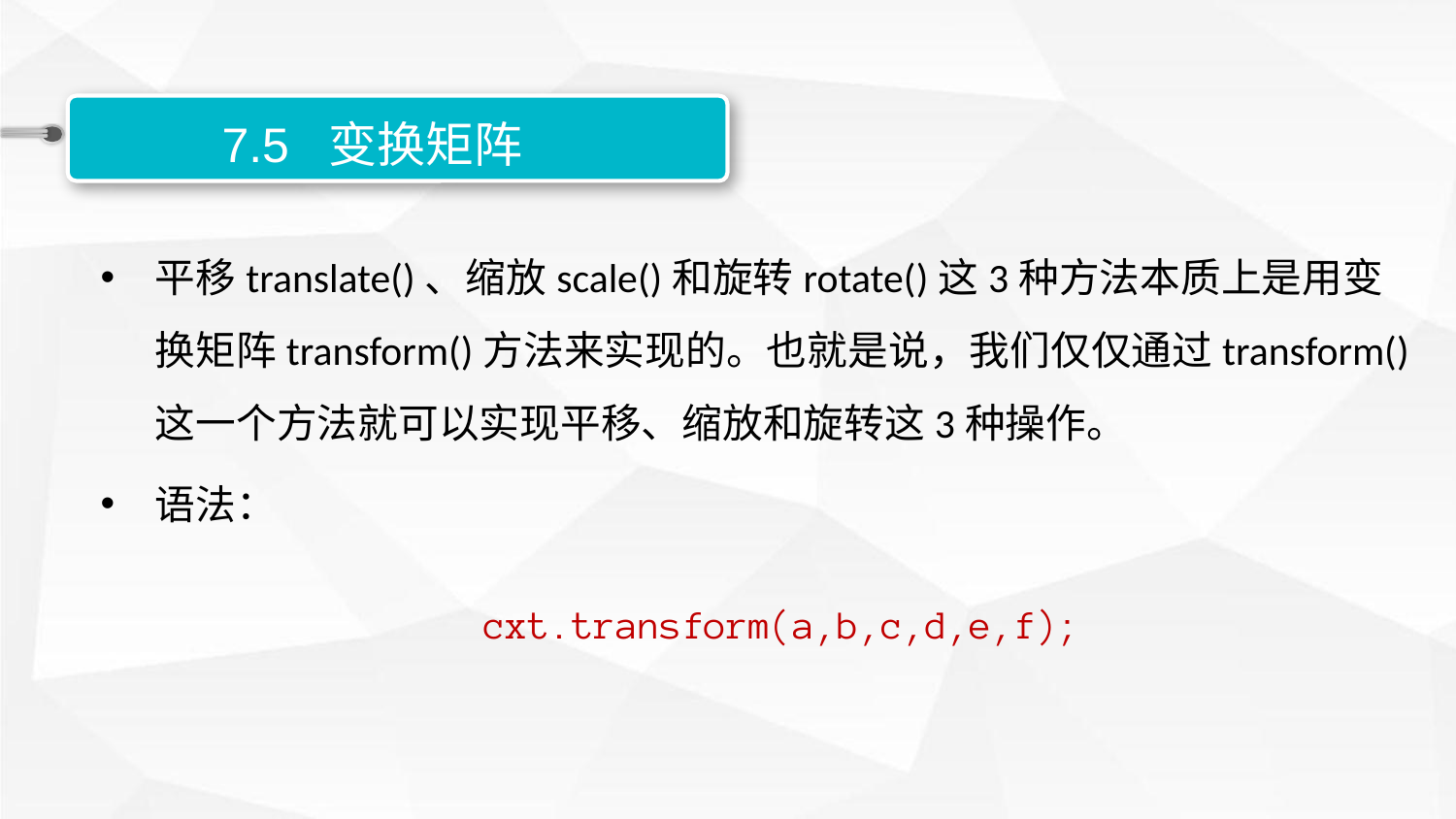

7.5  变换矩阵

平移translate()、缩放scale()和旋转rotate()这3种方法本质上是用变换矩阵transform()方法来实现的。也就是说，我们仅仅通过transform()这一个方法就可以实现平移、缩放和旋转这3种操作。
语法：
cxt.transform(a,b,c,d,e,f);